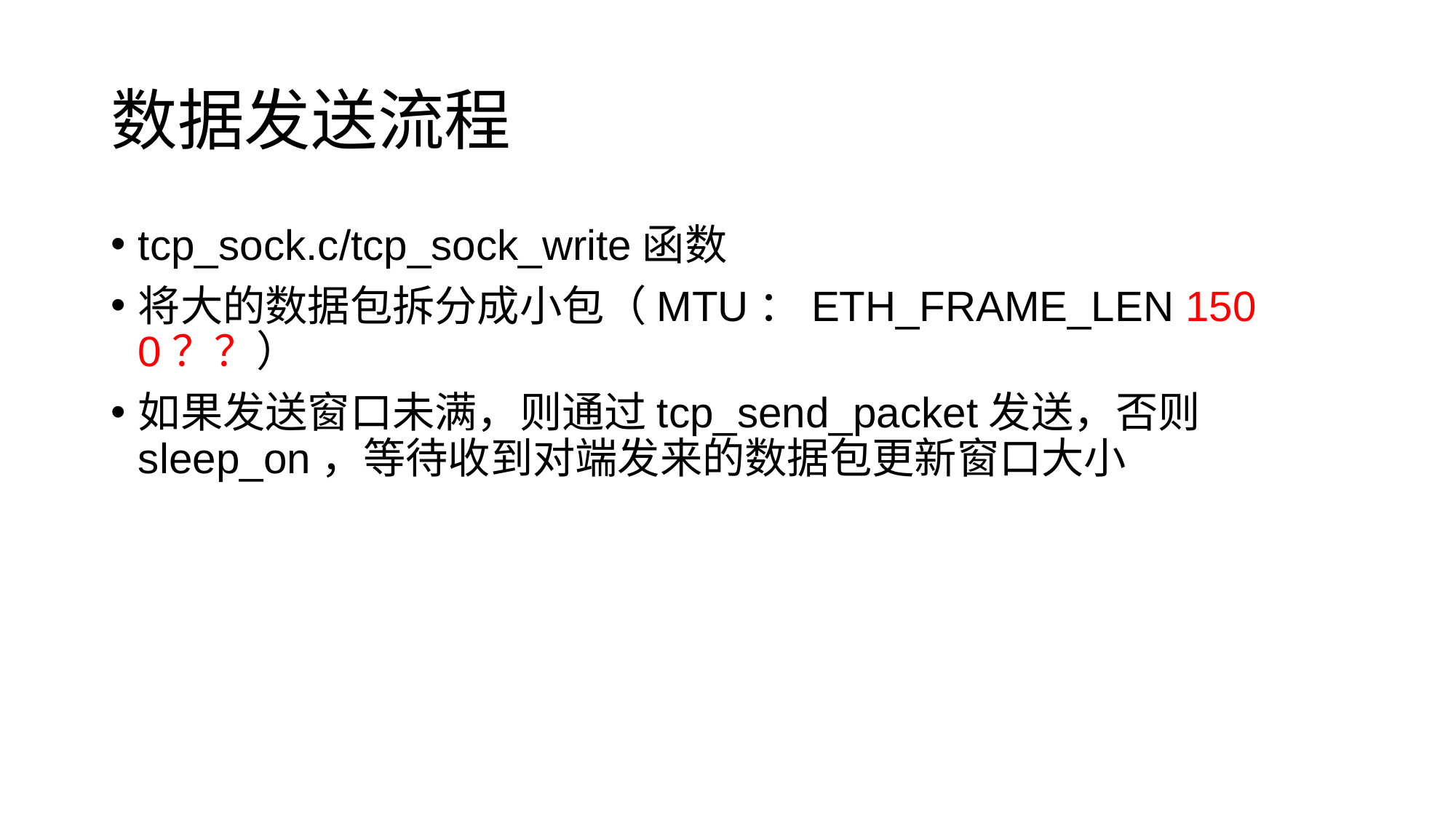

# 数据发送流程
tcp_sock.c/tcp_sock_write函数
将大的数据包拆分成小包（MTU：ETH_FRAME_LEN 1500？？）
如果发送窗口未满，则通过tcp_send_packet发送，否则sleep_on，等待收到对端发来的数据包更新窗口大小